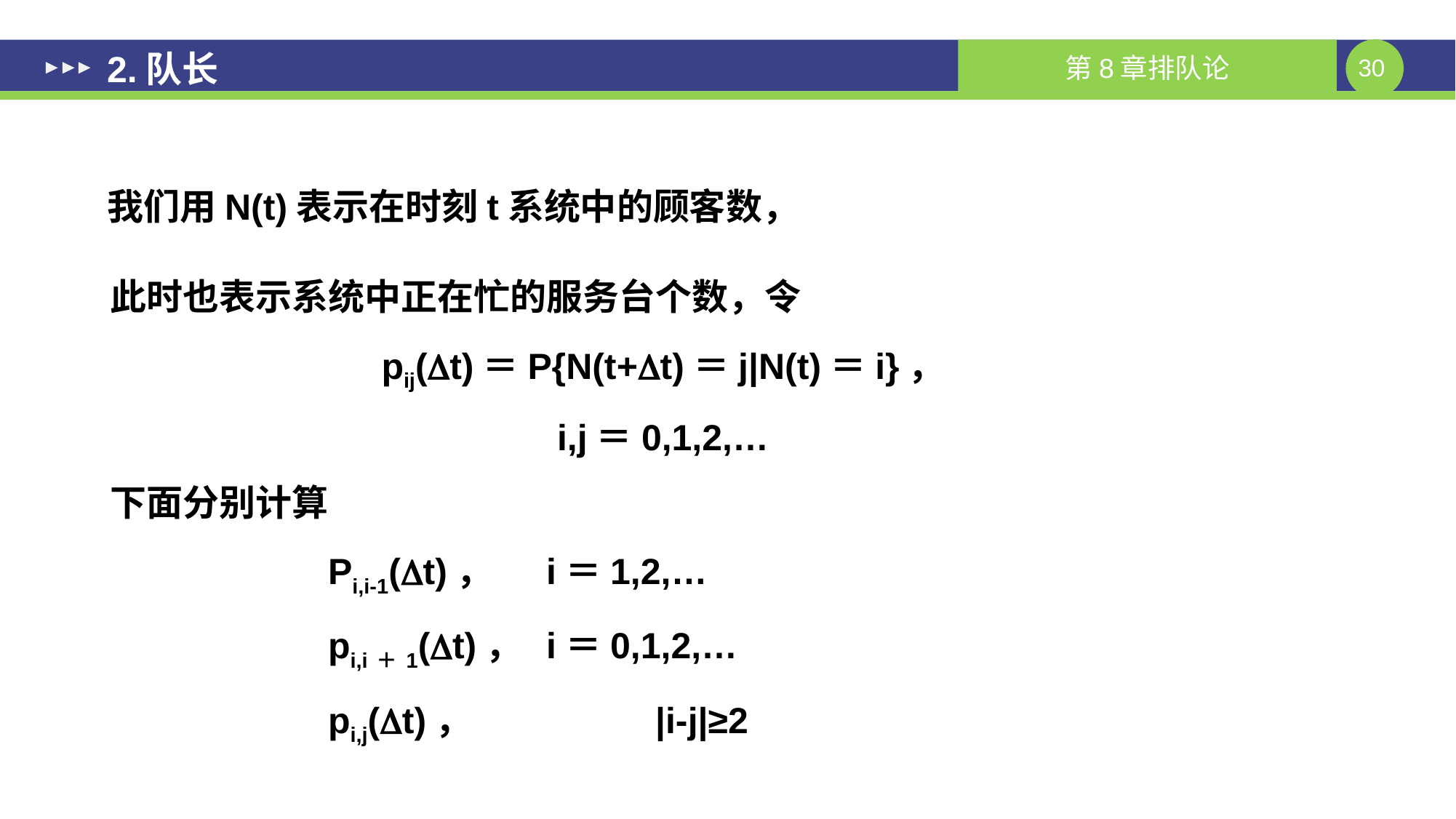

# 2.队长
我们用N(t)表示在时刻t系统中的顾客数，
此时也表示系统中正在忙的服务台个数，令
pij(Δt)＝P{N(t+Δt)＝j|N(t)＝i}，
i,j＝0,1,2,…
下面分别计算
		Pi,i-1(Δt)，	i＝1,2,…
		pi,i＋1(Δt)，	i＝0,1,2,…
		pi,j(Δt)，		|i-j|≥2